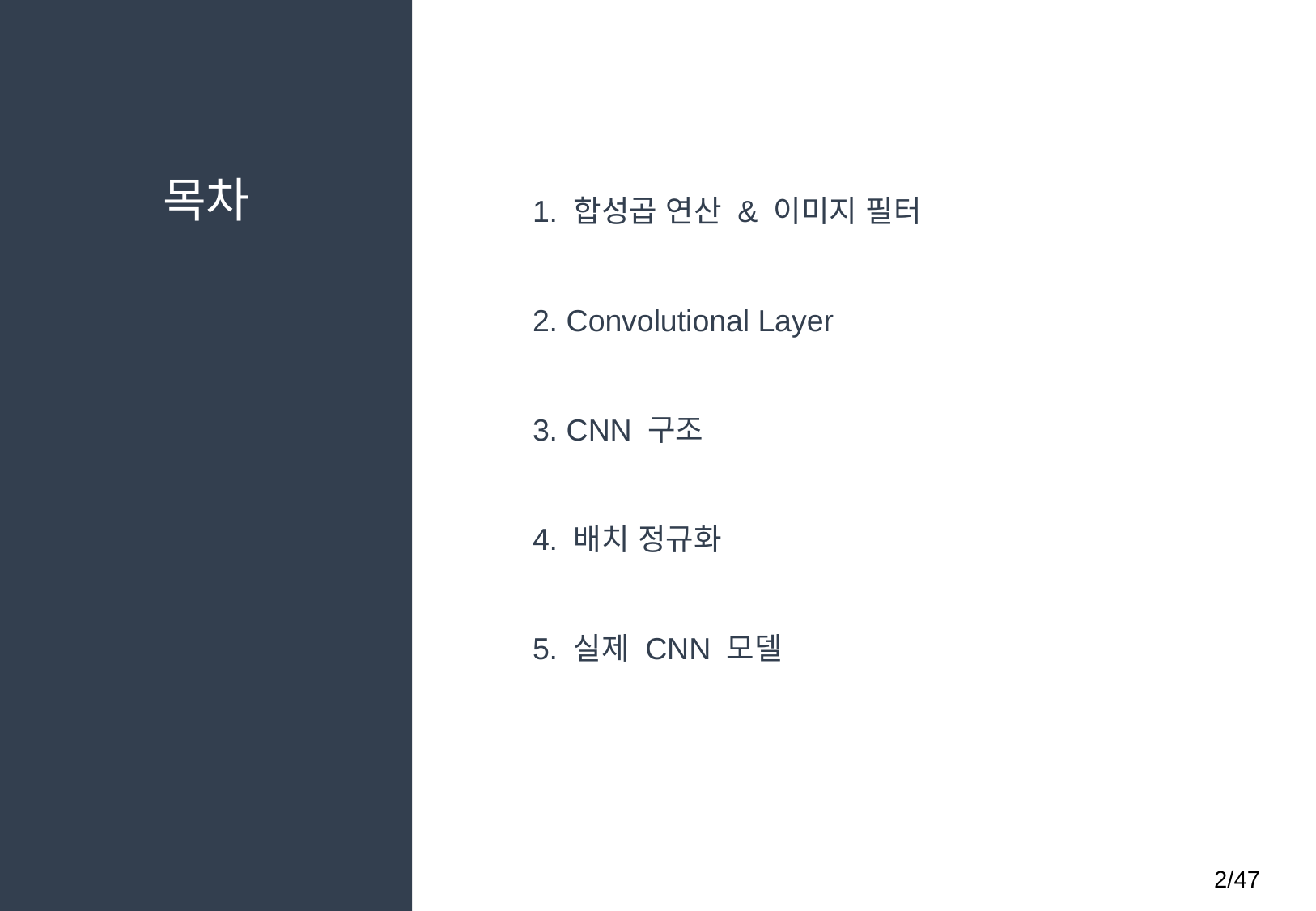

목차
1. 합성곱 연산 & 이미지 필터

2. Convolutional Layer

3. CNN 구조

4. 배치 정규화

5. 실제 CNN 모델
2/47